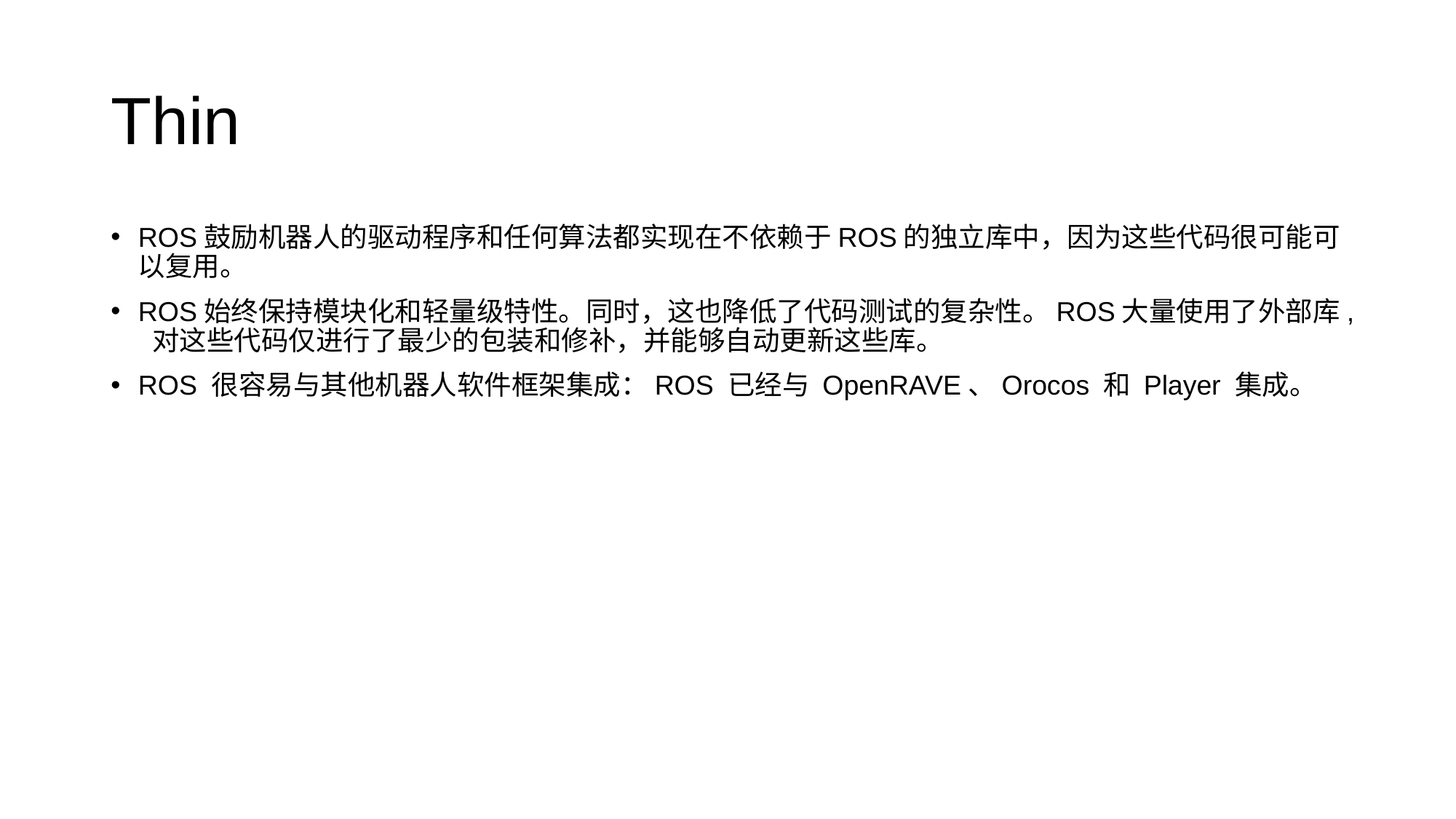

# Thin
ROS鼓励机器人的驱动程序和任何算法都实现在不依赖于ROS的独立库中，因为这些代码很可能可以复用。
ROS始终保持模块化和轻量级特性。同时，这也降低了代码测试的复杂性。ROS大量使用了外部库, 对这些代码仅进行了最少的包装和修补，并能够自动更新这些库。
ROS 很容易与其他机器人软件框架集成：ROS 已经与 OpenRAVE、Orocos 和 Player 集成。